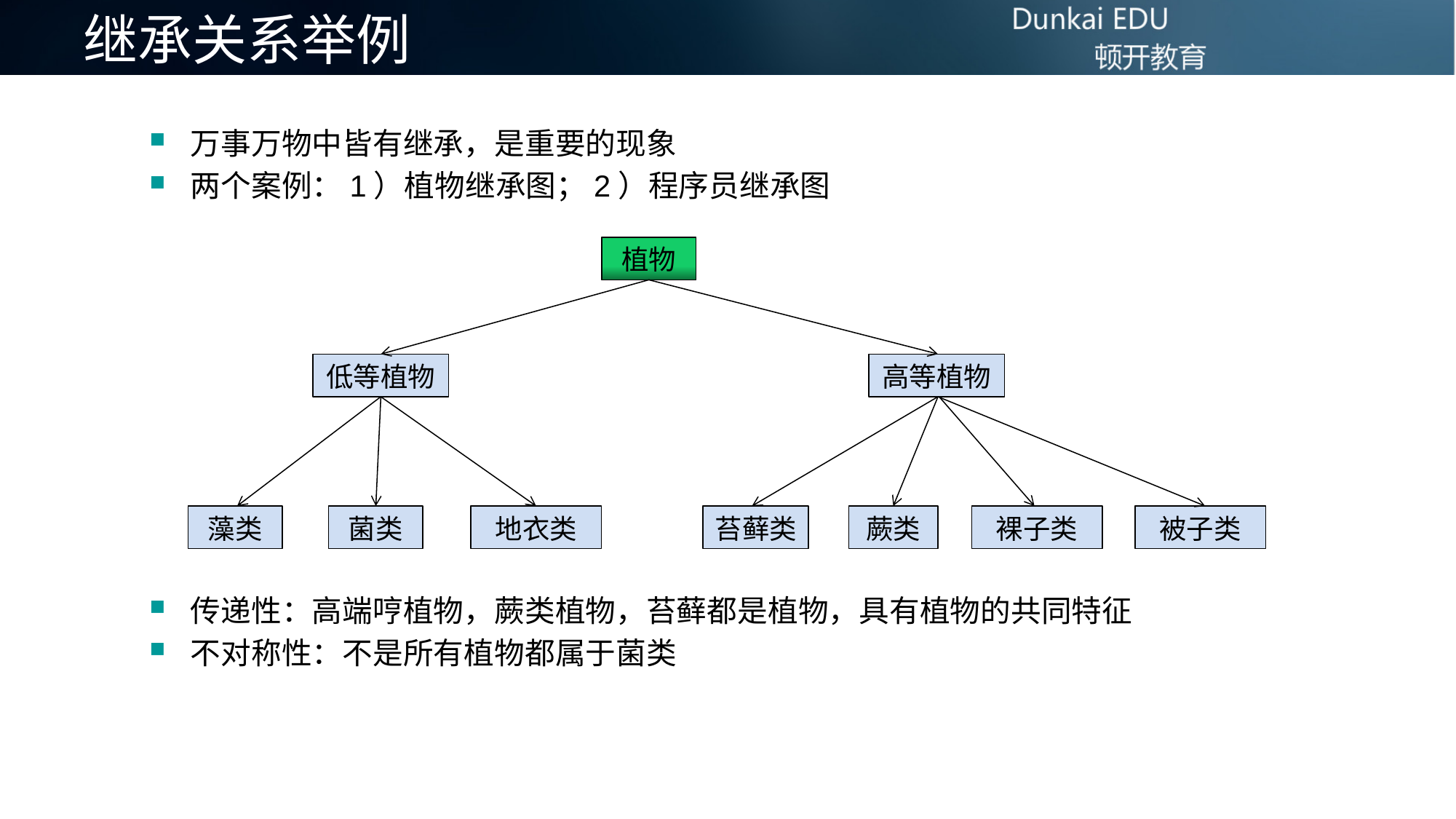

# 继承关系举例
万事万物中皆有继承，是重要的现象
两个案例：1）植物继承图；2）程序员继承图

传递性：高端哼植物，蕨类植物，苔藓都是植物，具有植物的共同特征
不对称性：不是所有植物都属于菌类
植物
低等植物
高等植物
藻类
菌类
地衣类
苔藓类
蕨类
裸子类
被子类